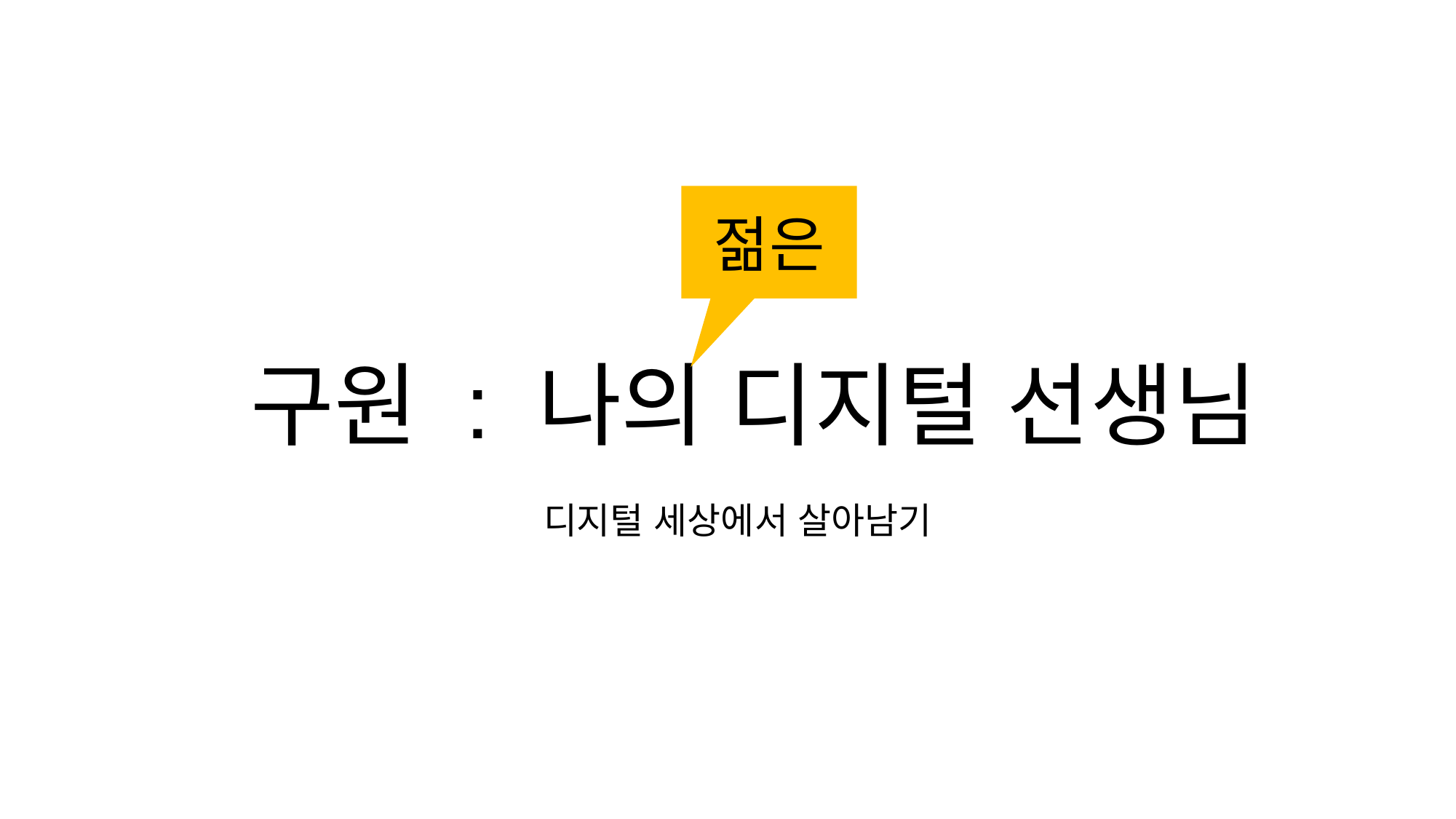

젊은
구원 : 나의 디지털 선생님

디지털 세상에서 살아남기